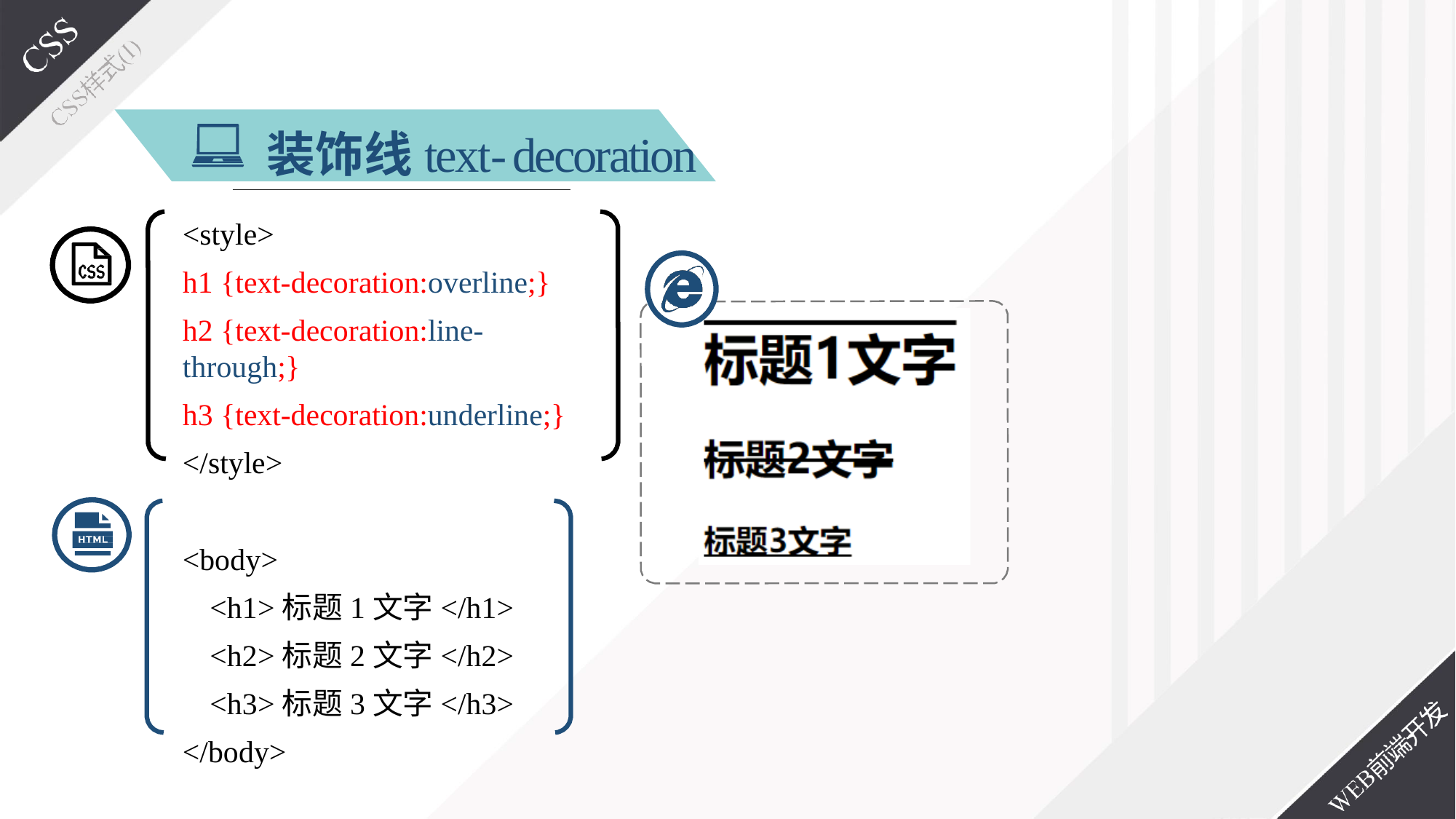

# 装饰线text-decoration

<style>
h1 {text-decoration:overline;}
h2 {text-decoration:line-through;}
h3 {text-decoration:underline;}
</style>

<body>
<h1>标题1文字</h1>
<h2>标题2文字</h2>
<h3>标题3文字</h3>
</body>